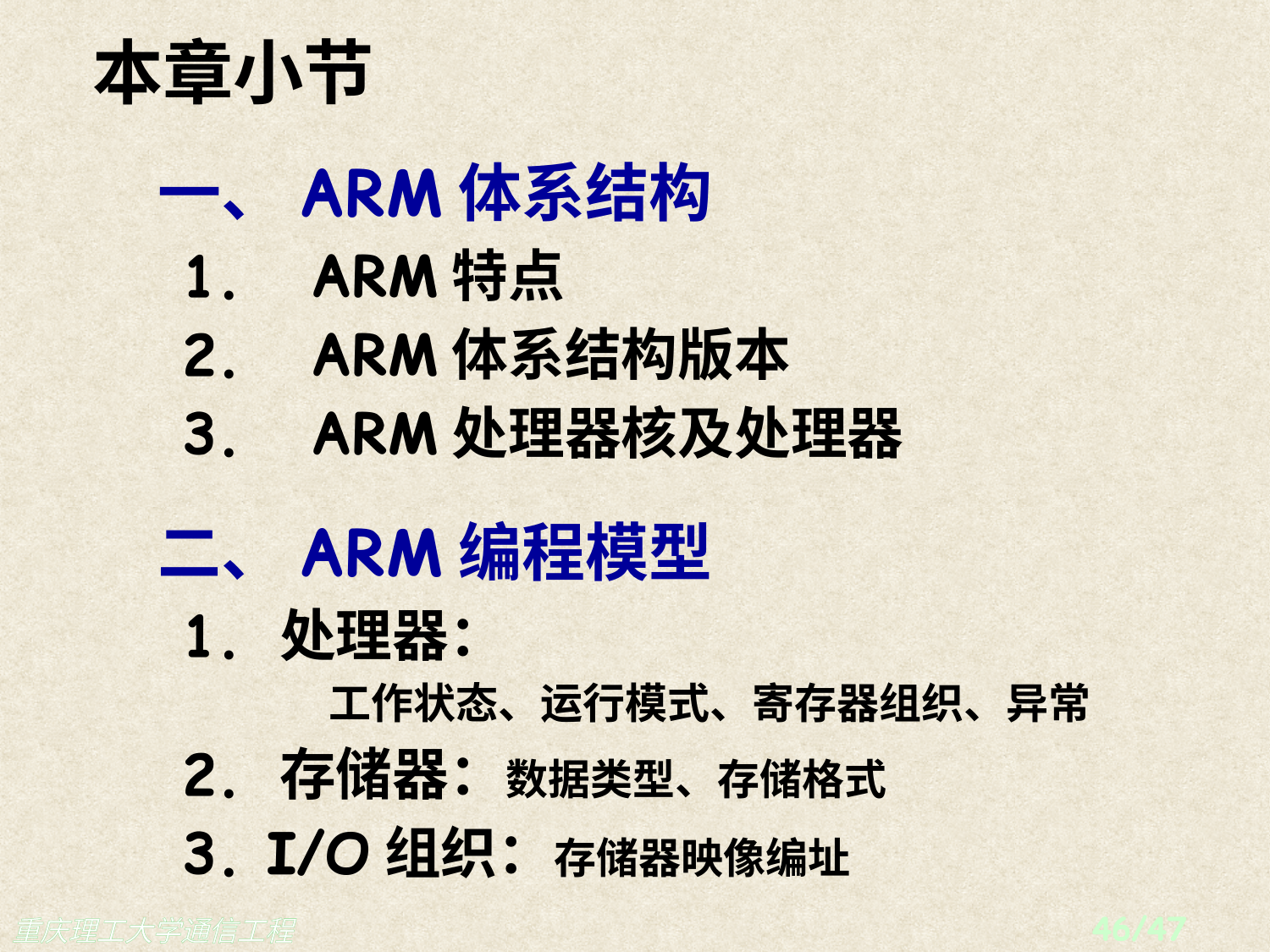

本章小节
一、ARM体系结构
ARM特点
ARM体系结构版本
ARM处理器核及处理器

二、ARM编程模型
1. 处理器：
	 工作状态、运行模式、寄存器组织、异常
2. 存储器：数据类型、存储格式
3. I/O组织：存储器映像编址